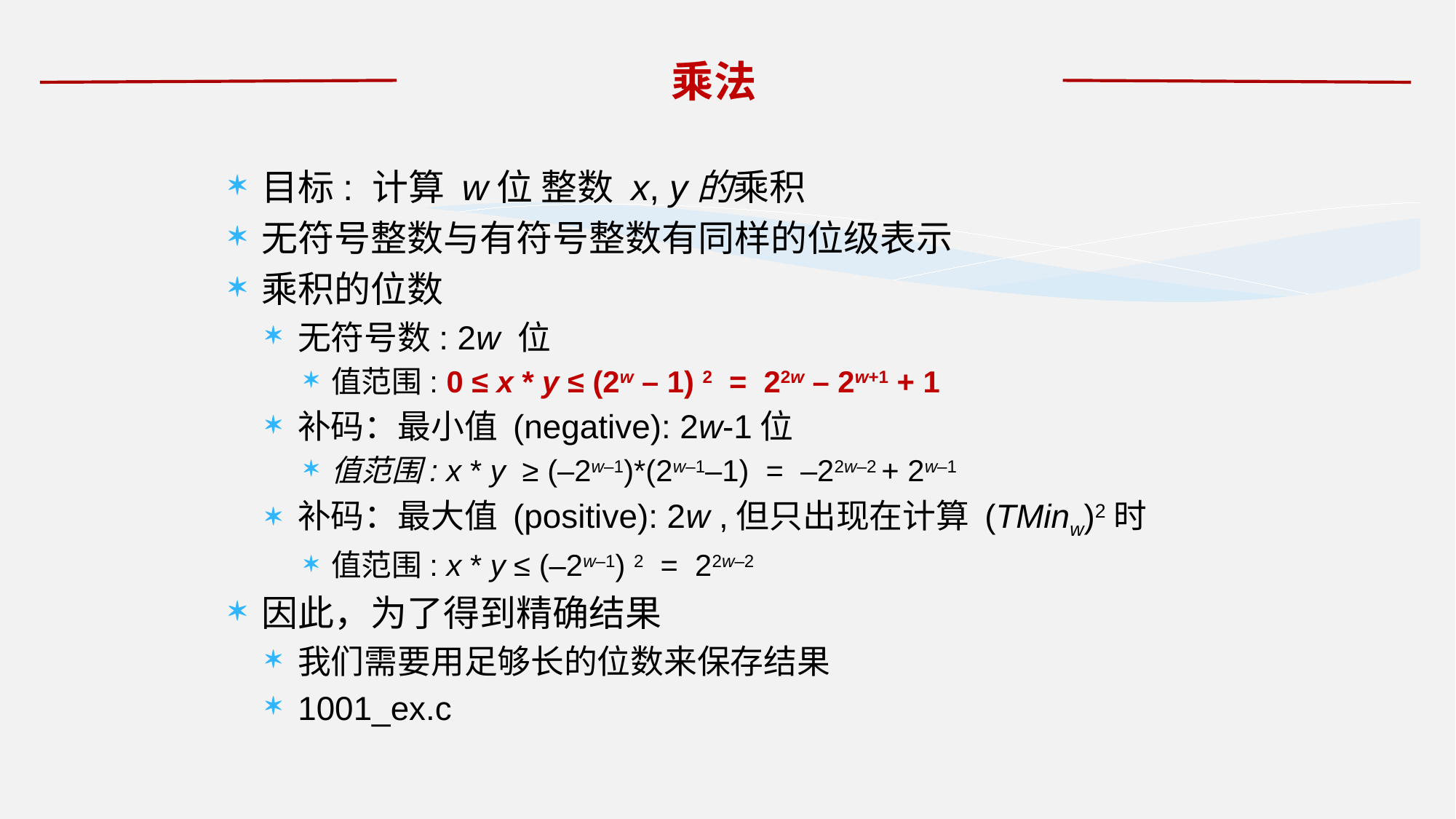

# 乘法
目标: 计算 w位 整数 x, y的乘积
无符号整数与有符号整数有同样的位级表示
乘积的位数
无符号数: 2w 位
值范围: 0 ≤ x * y ≤ (2w – 1) 2  =  22w – 2w+1 + 1
补码：最小值 (negative): 2w-1位
值范围: x * y  ≥ (–2w–1)*(2w–1–1)  =  –22w–2 + 2w–1
补码：最大值 (positive): 2w ,但只出现在计算 (TMinw)2时
值范围: x * y ≤ (–2w–1) 2  =  22w–2
因此，为了得到精确结果
我们需要用足够长的位数来保存结果
1001_ex.c